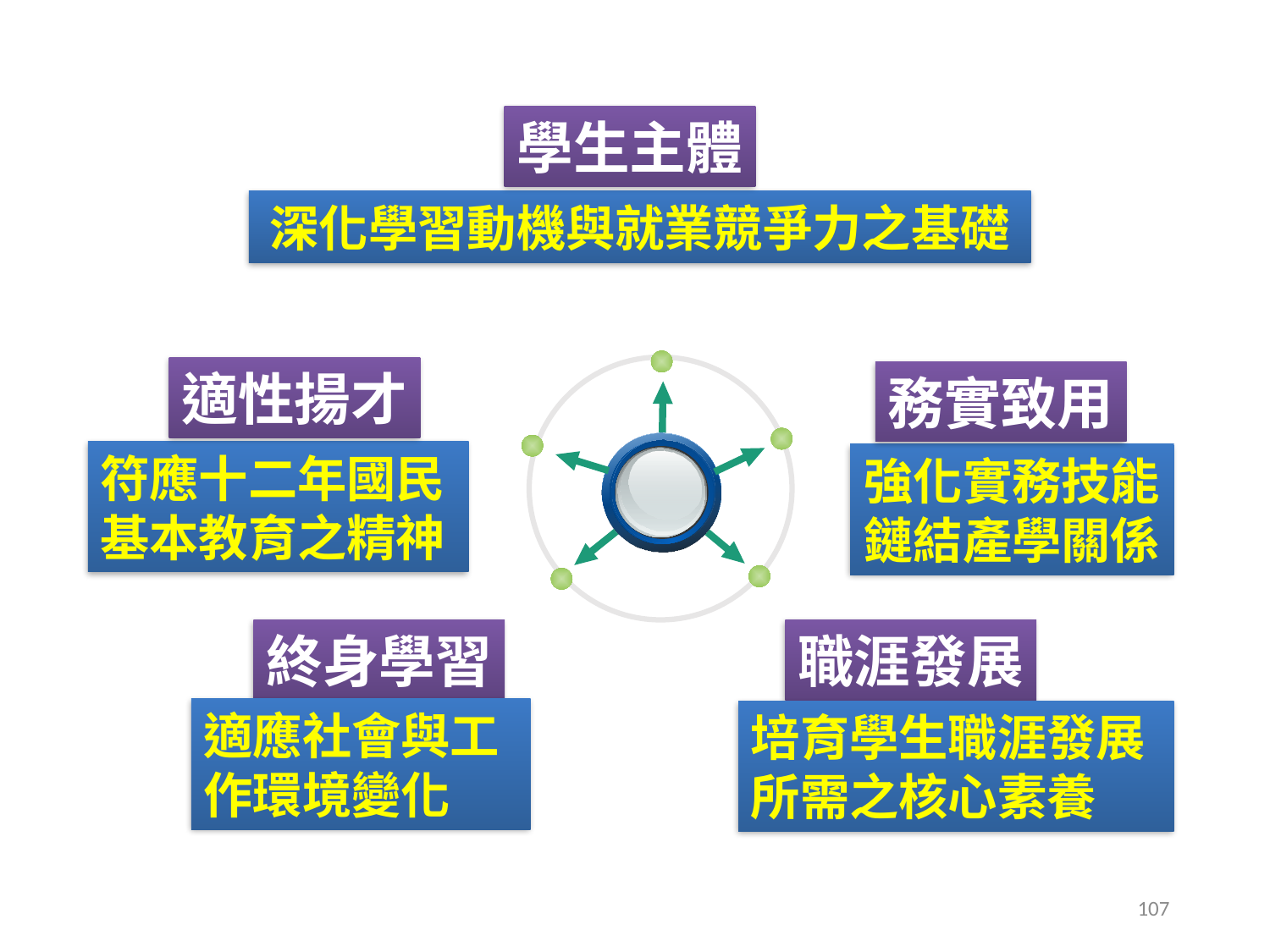

學生主體
#
深化學習動機與就業競爭力之基礎

適性揚才
務實致用
符應十二年國民
基本教育之精神
強化實務技能
鏈結產學關係

職涯發展
終身學習
適應社會與工作環境變化
培育學生職涯發展所需之核心素養
107
107